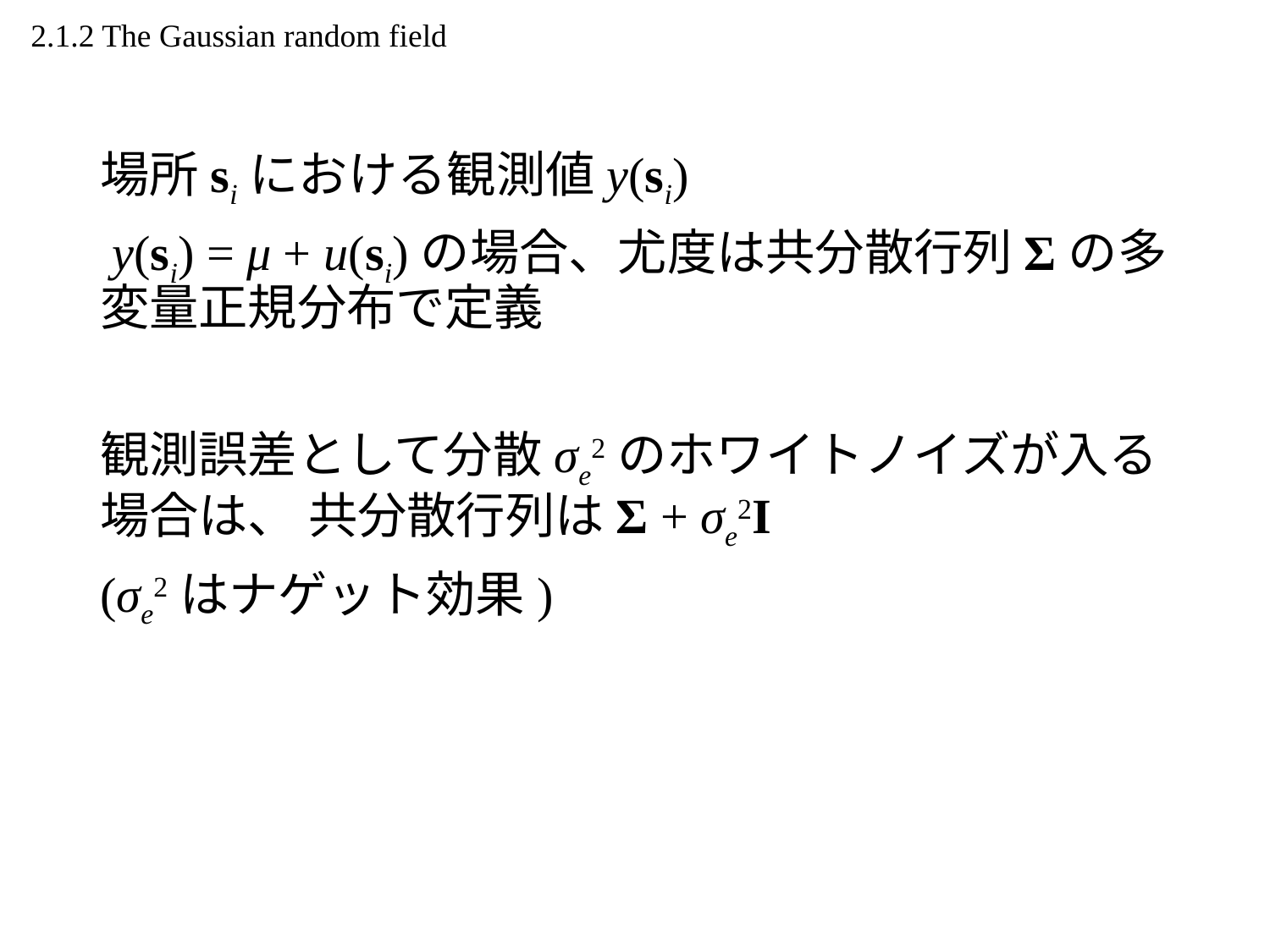

2.1.2 The Gaussian random field
場所siにおける観測値y(si)
 y(si) = μ + u(si)の場合、尤度は共分散行列Σの多変量正規分布で定義

観測誤差として分散σe2のホワイトノイズが入る場合は、 共分散行列はΣ + σe2I
(σe2はナゲット効果)